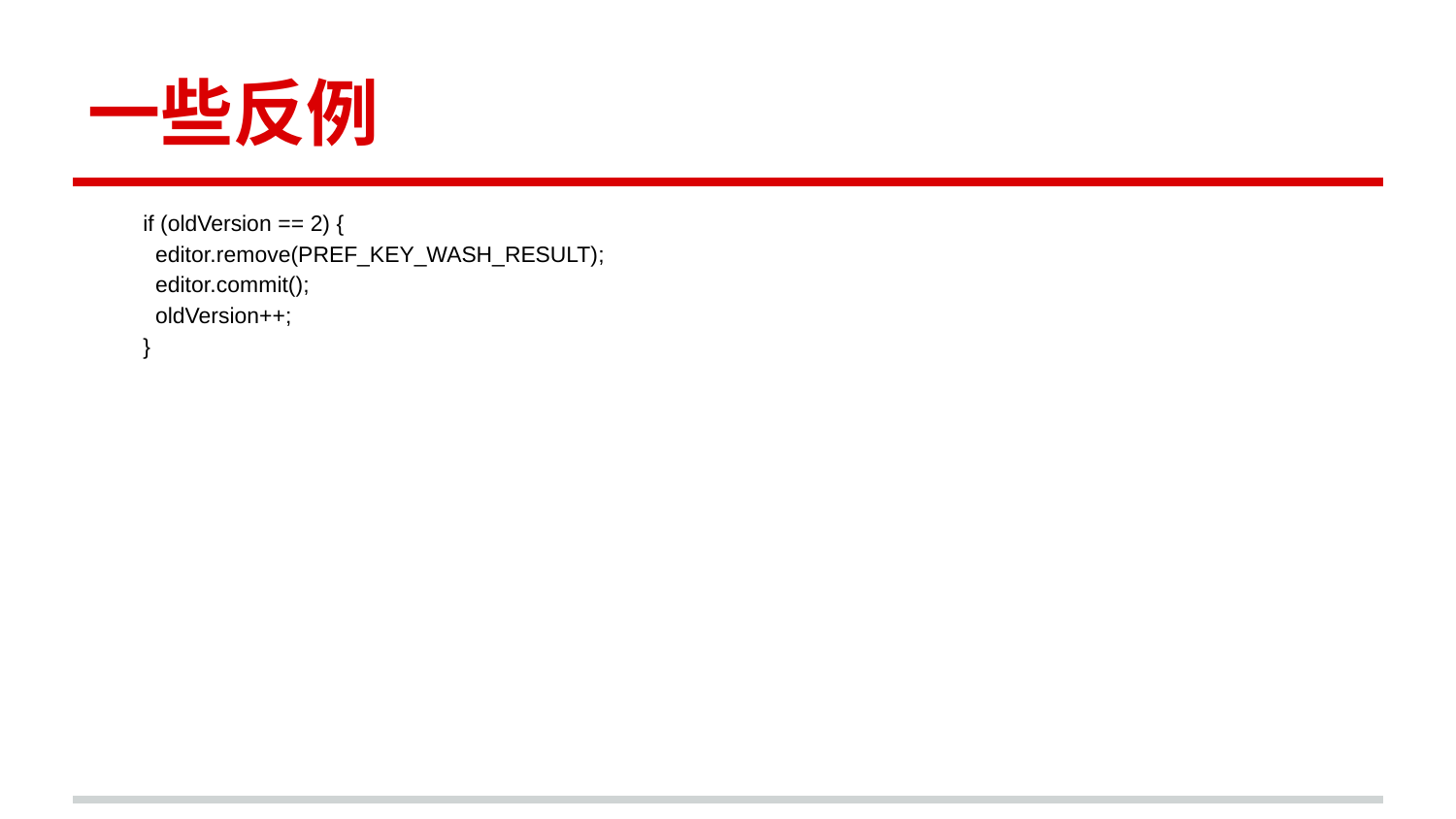

# 一些反例
    if (oldVersion == 2) {
      editor.remove(PREF_KEY_WASH_RESULT);
      editor.commit();
      oldVersion++;
    }